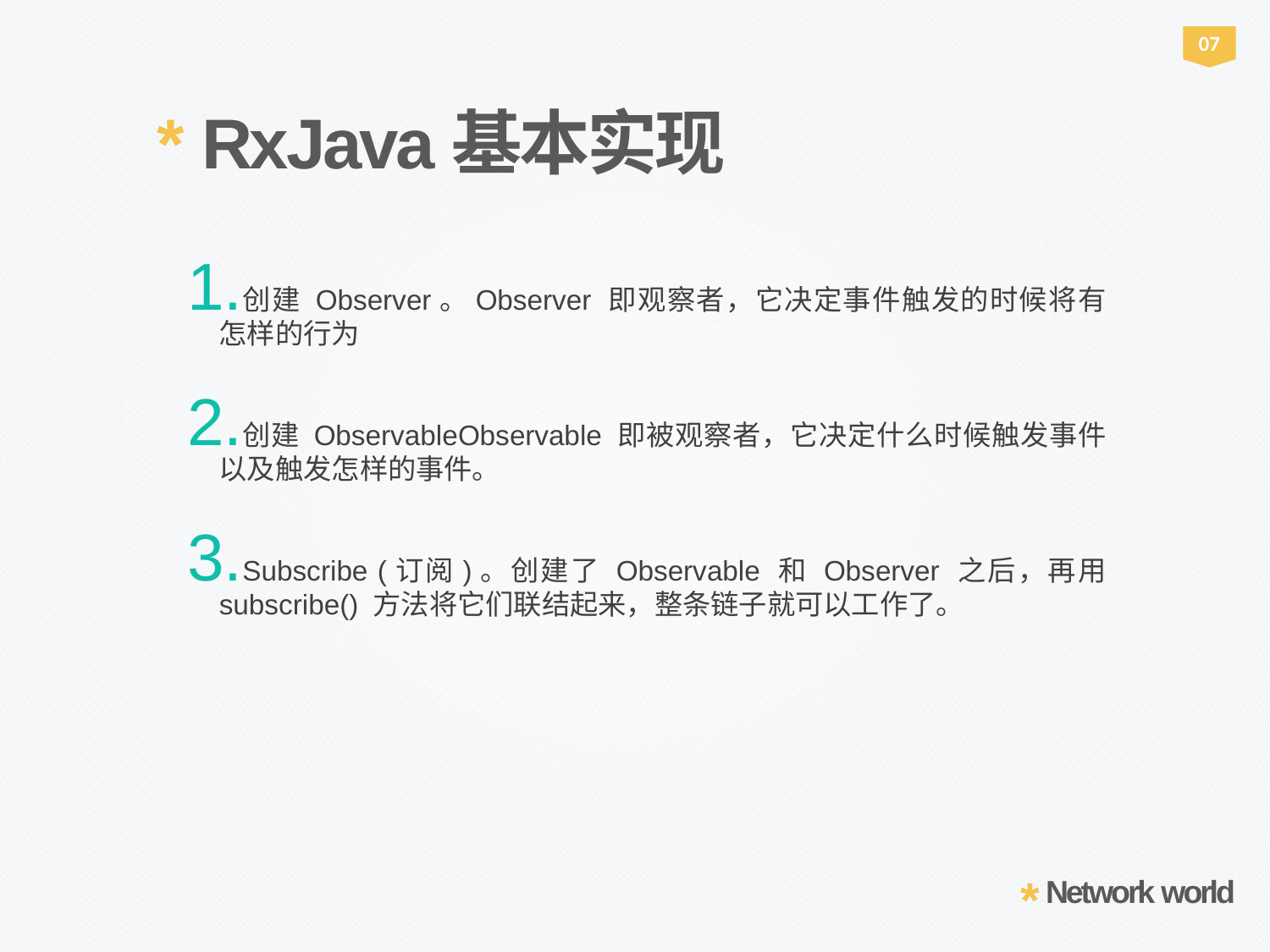

07
* RxJava基本实现
创建 Observer。Observer 即观察者，它决定事件触发的时候将有怎样的行为

创建 ObservableObservable 即被观察者，它决定什么时候触发事件以及触发怎样的事件。

Subscribe (订阅)。创建了 Observable 和 Observer 之后，再用 subscribe() 方法将它们联结起来，整条链子就可以工作了。